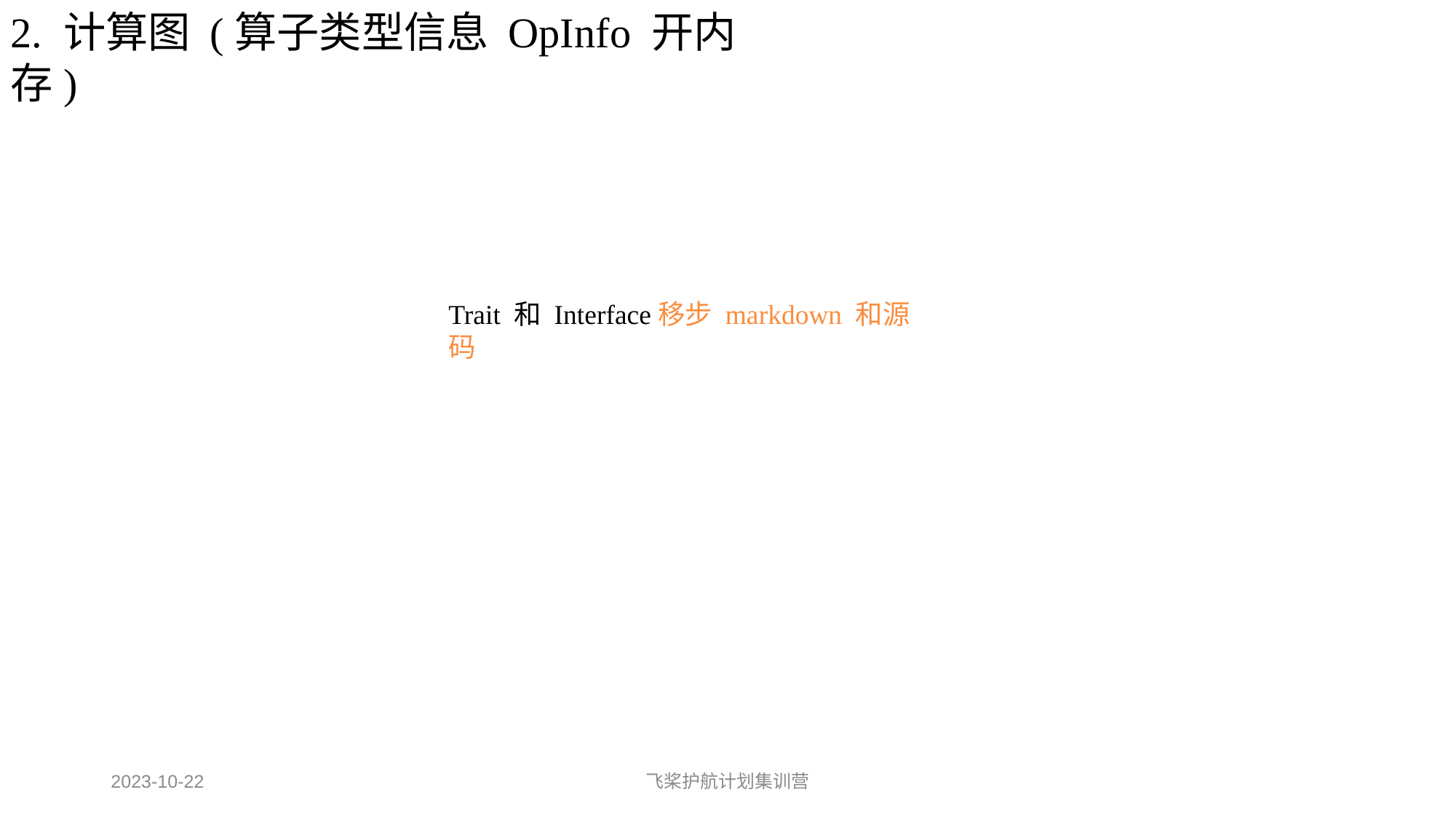

2. 计算图 (算子类型信息 OpInfo 开内存)
Trait 和 Interface移步 markdown 和源码
2023-10-22
飞桨护航计划集训营